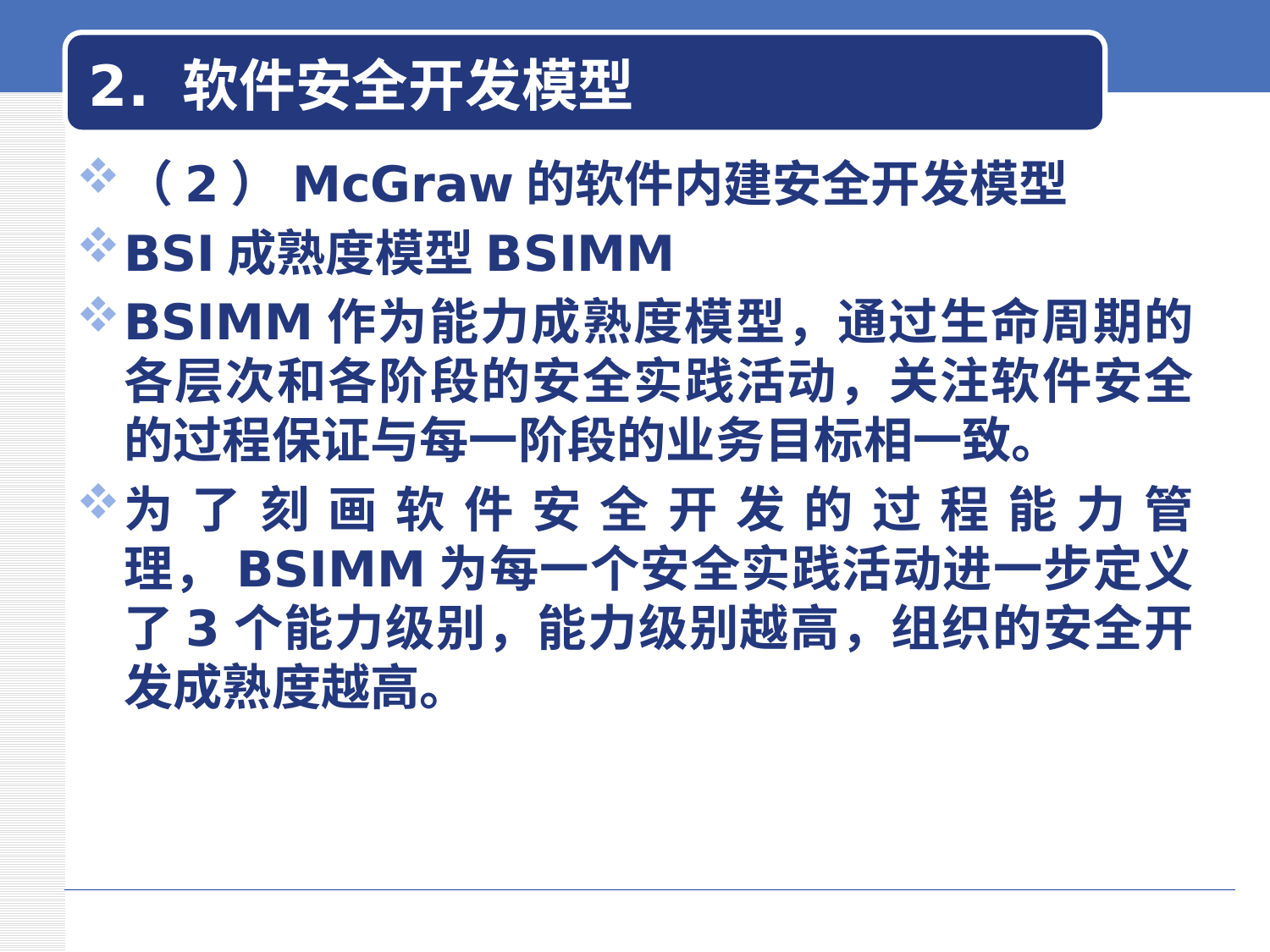

# 2. 软件安全开发模型
（2）McGraw的软件内建安全开发模型
BSI成熟度模型BSIMM
BSIMM作为能力成熟度模型，通过生命周期的各层次和各阶段的安全实践活动，关注软件安全的过程保证与每一阶段的业务目标相一致。
为了刻画软件安全开发的过程能力管理，BSIMM为每一个安全实践活动进一步定义了3个能力级别，能力级别越高，组织的安全开发成熟度越高。